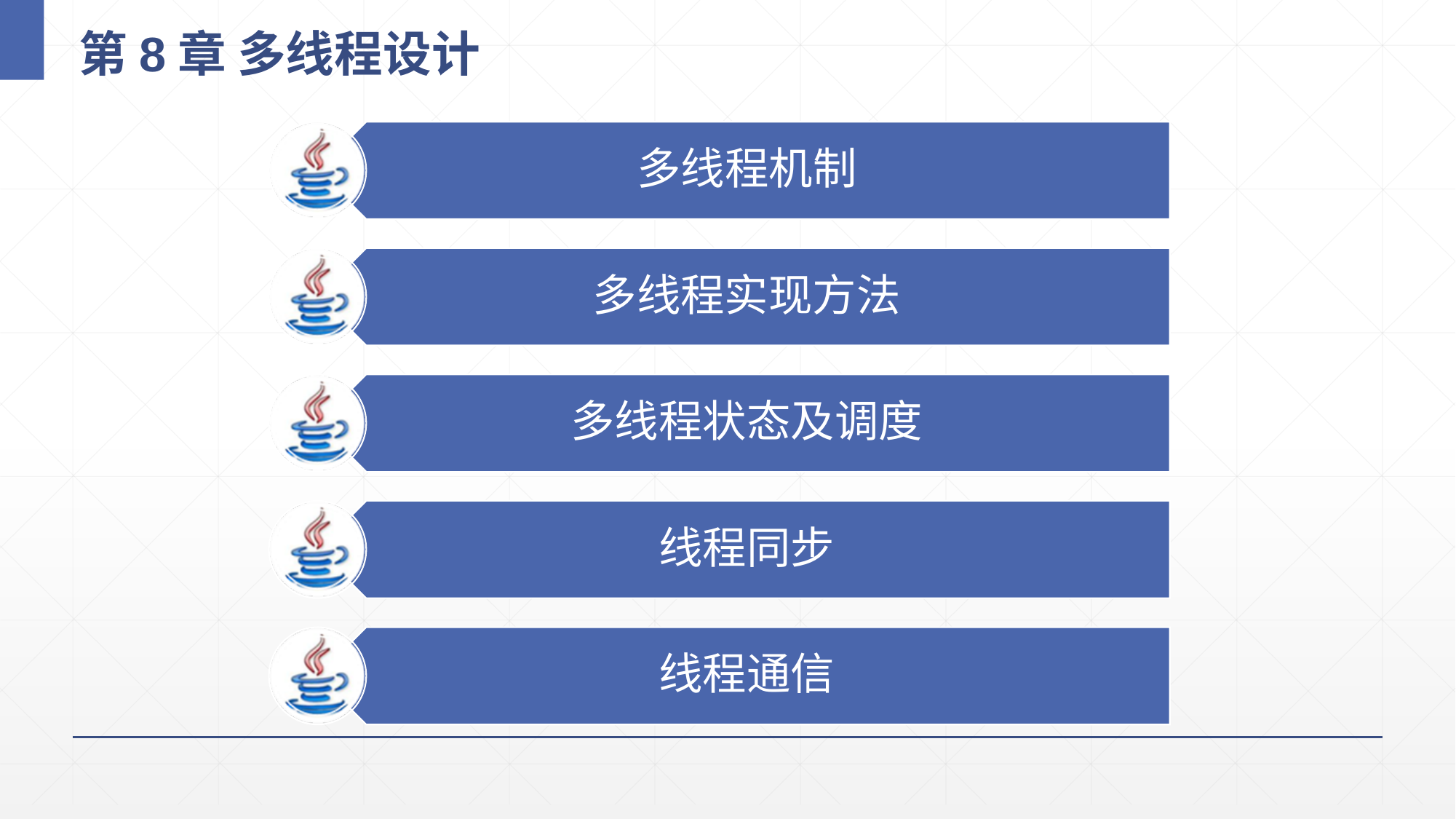

# 第8章 多线程设计
多线程机制
多线程实现方法
多线程状态及调度
线程同步
线程通信